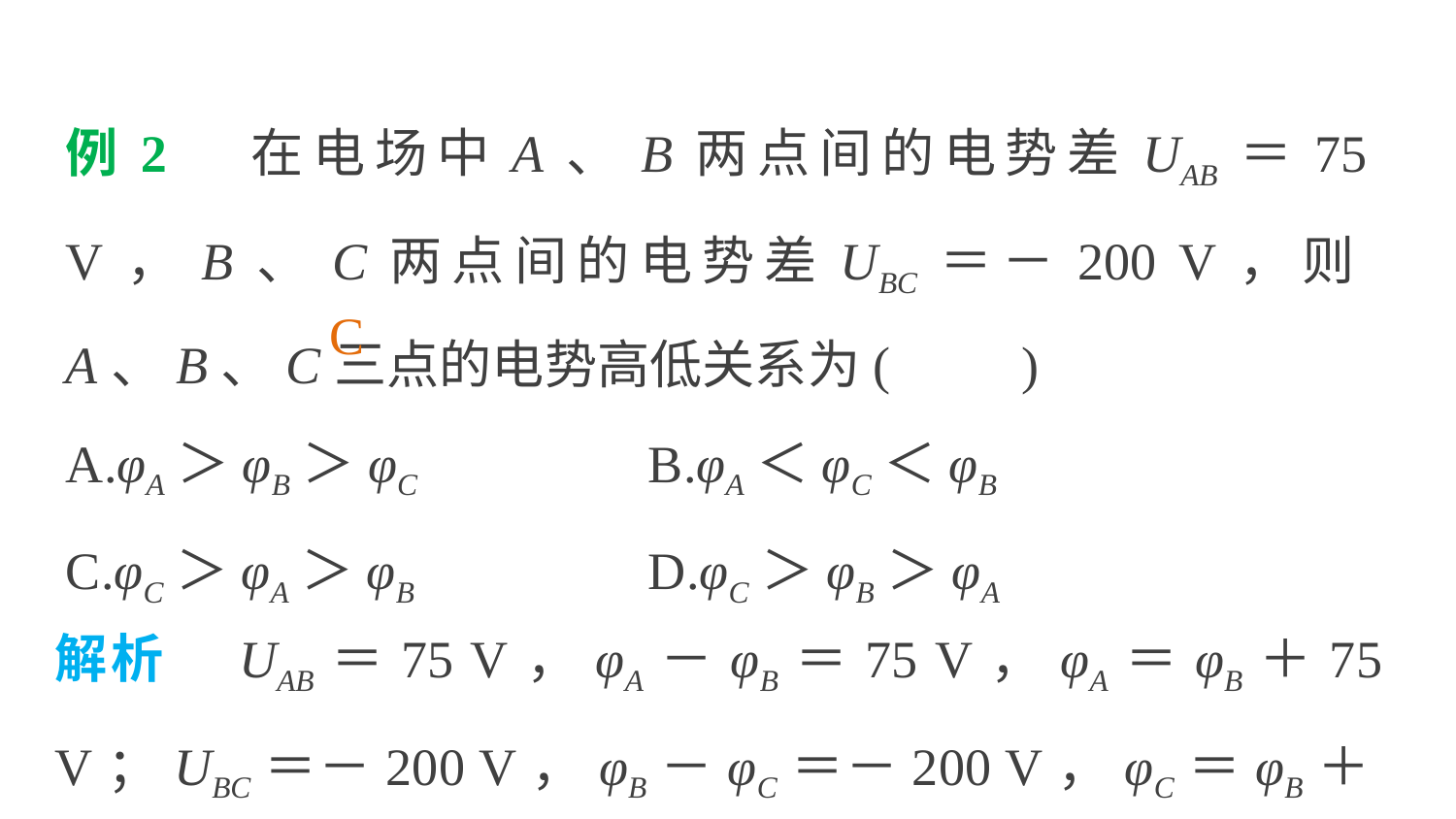

例2　在电场中A、B两点间的电势差UAB＝75 V，B、C两点间的电势差UBC＝－200 V，则A、B、C三点的电势高低关系为(　　)
A.φA＞φB＞φC  		B.φA＜φC＜φB
C.φC＞φA＞φB  		D.φC＞φB＞φA
C
解析　UAB＝75 V，φA－φB＝75 V，φA＝φB＋75 V；UBC＝－200 V，φB－φC＝－200 V，φC＝φB＋200 V；φC＞φA＞φB.